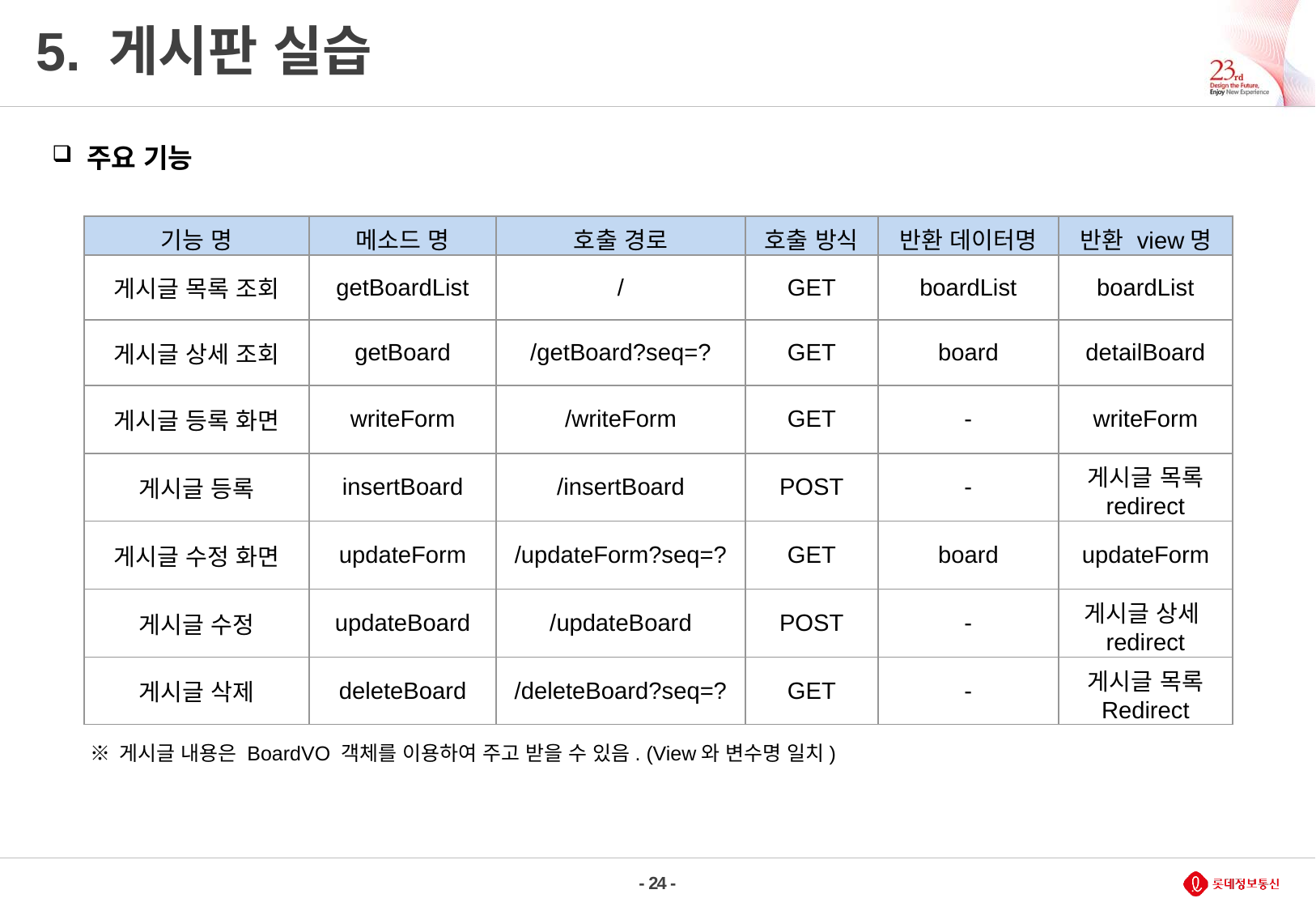

# 5. 게시판 실습
 주요 기능
| 기능 명 | 메소드 명 | 호출 경로 | 호출 방식 | 반환 데이터명 | 반환 view명 |
| --- | --- | --- | --- | --- | --- |
| 게시글 목록 조회 | getBoardList | / | GET | boardList | boardList |
| 게시글 상세 조회 | getBoard | /getBoard?seq=? | GET | board | detailBoard |
| 게시글 등록 화면 | writeForm | /writeForm | GET | - | writeForm |
| 게시글 등록 | insertBoard | /insertBoard | POST | - | 게시글 목록 redirect |
| 게시글 수정 화면 | updateForm | /updateForm?seq=? | GET | board | updateForm |
| 게시글 수정 | updateBoard | /updateBoard | POST | - | 게시글 상세redirect |
| 게시글 삭제 | deleteBoard | /deleteBoard?seq=? | GET | - | 게시글 목록 Redirect |
※ 게시글 내용은 BoardVO 객체를 이용하여 주고 받을 수 있음. (View와 변수명 일치)
- 24 -